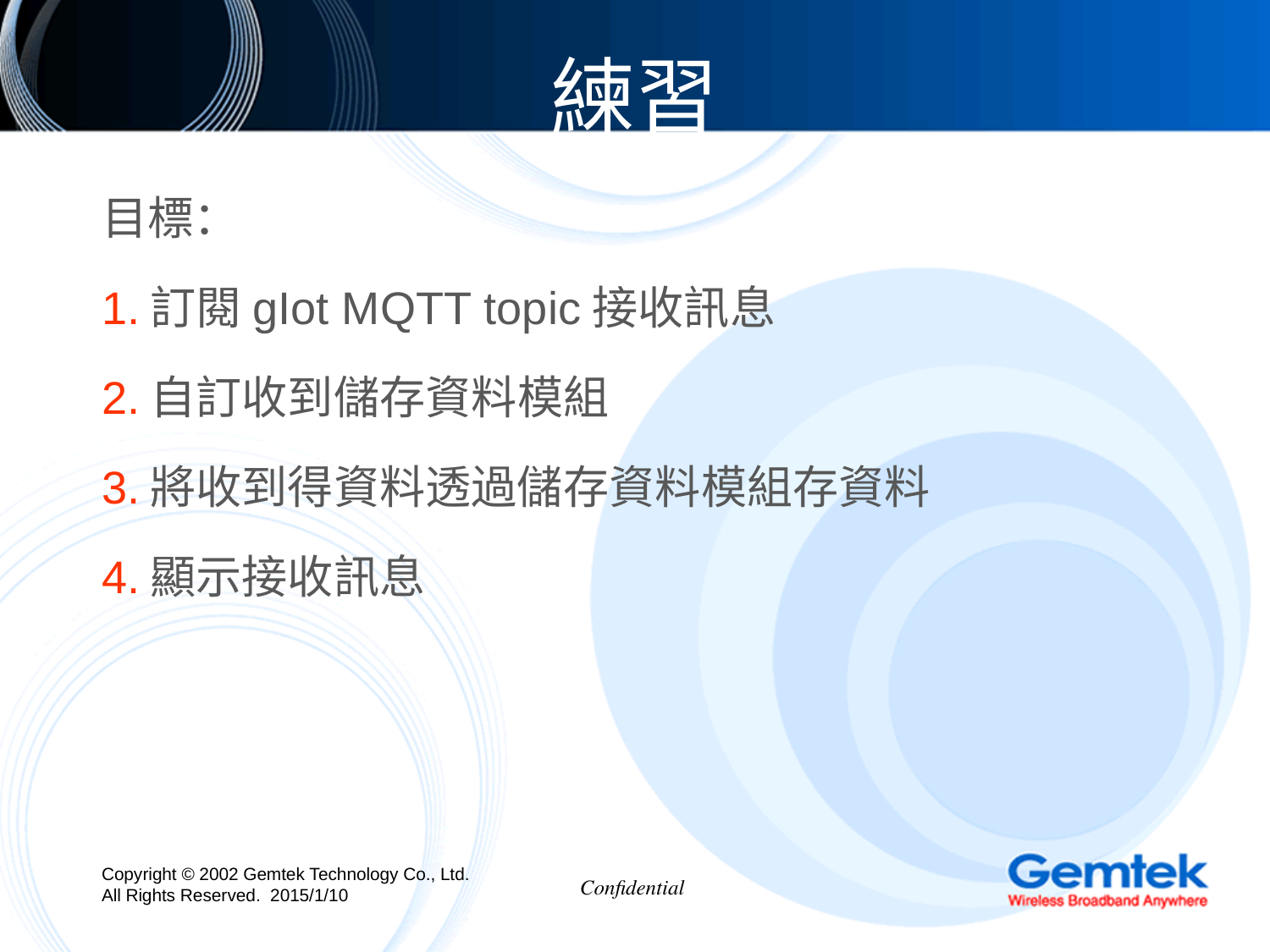

# 練習
目標：
訂閱gIot MQTT topic接收訊息
自訂收到儲存資料模組
將收到得資料透過儲存資料模組存資料
顯示接收訊息